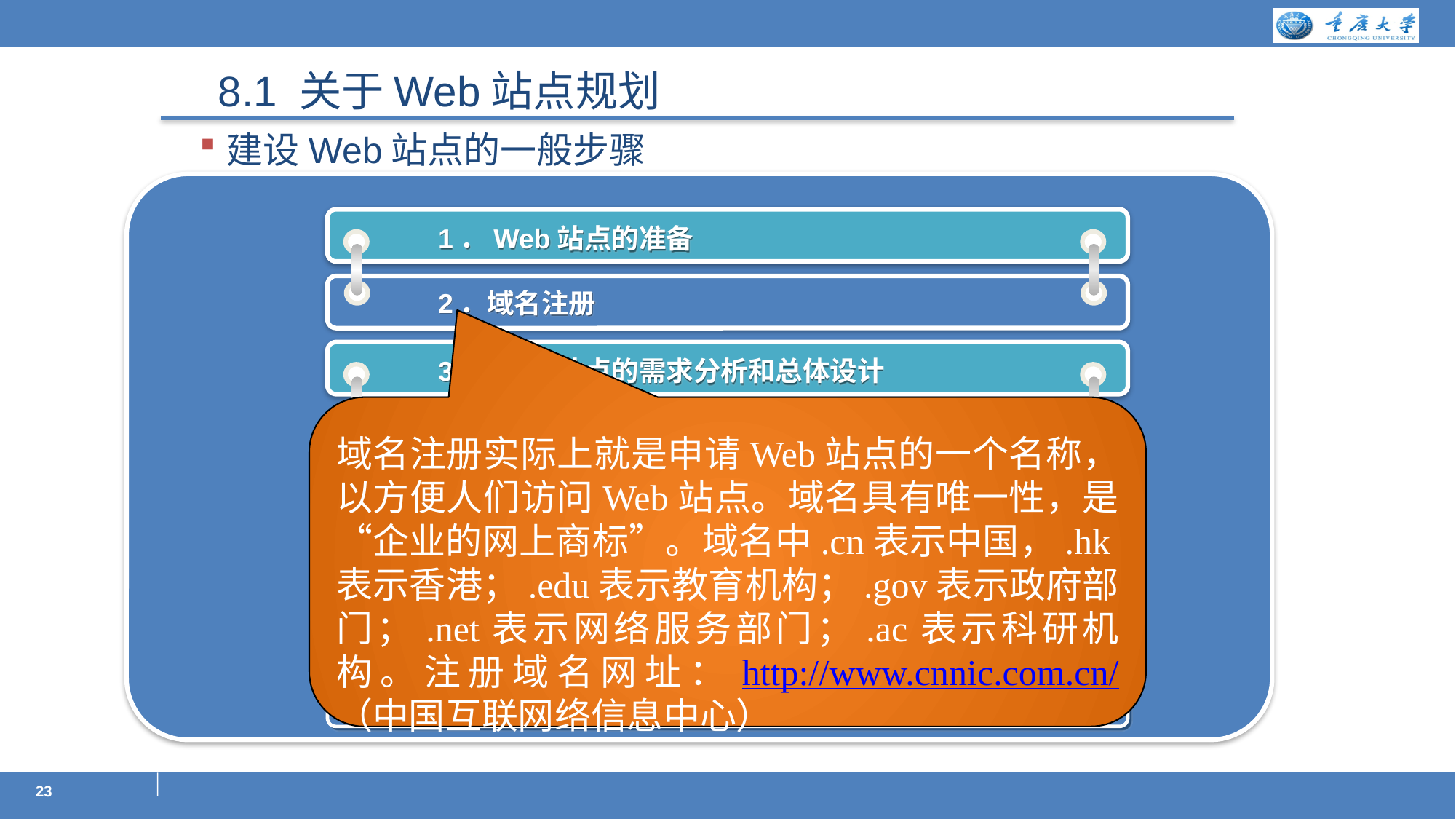

8.1 关于Web站点规划
建设Web站点的一般步骤

1．Web站点的准备

2．域名注册

3．Web站点的需求分析和总体设计

域名注册实际上就是申请Web站点的一个名称，以方便人们访问Web站点。域名具有唯一性，是“企业的网上商标”。域名中.cn表示中国，.hk表示香港；.edu表示教育机构；.gov表示政府部门；.net表示网络服务部门；.ac表示科研机构。注册域名网址：http://www.cnnic.com.cn/（中国互联网络信息中心）

4．确定Web站点的组织与风格

5．Web站点开发和运行环境的确定

6．Web站点的开发和测试

7．将Web站点接入Internet，并做好网站推广

8．Web站点的运行安全和维护管理
23